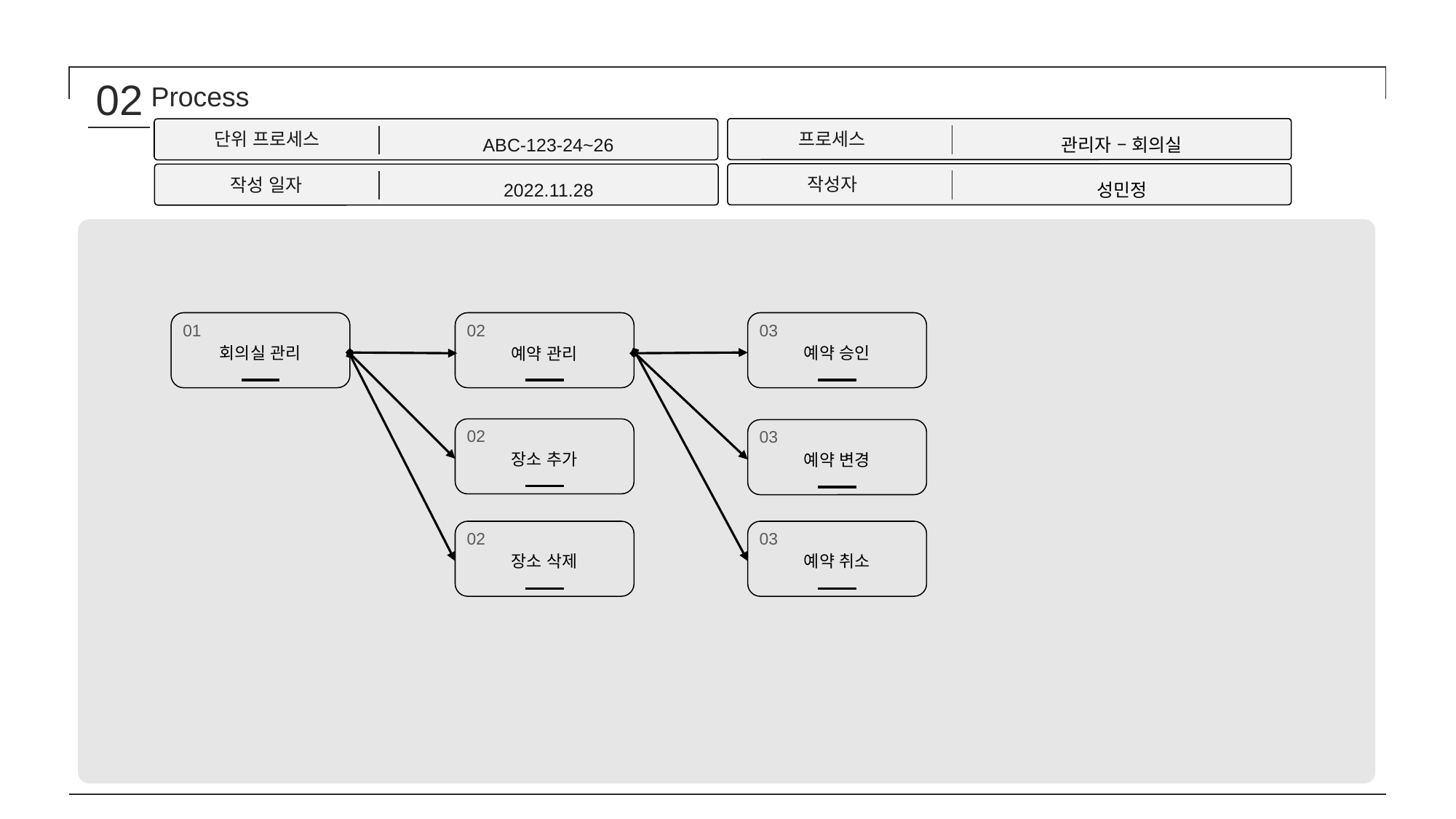

02
Process

프로세스
관리자 – 회의실

단위 프로세스
ABC-123-24~26

작성자
성민정

작성 일자
2022.11.28

01
회의실 관리

02
예약 관리

03
예약 승인

02
장소 추가

03
예약 변경

02
장소 삭제

03
예약 취소